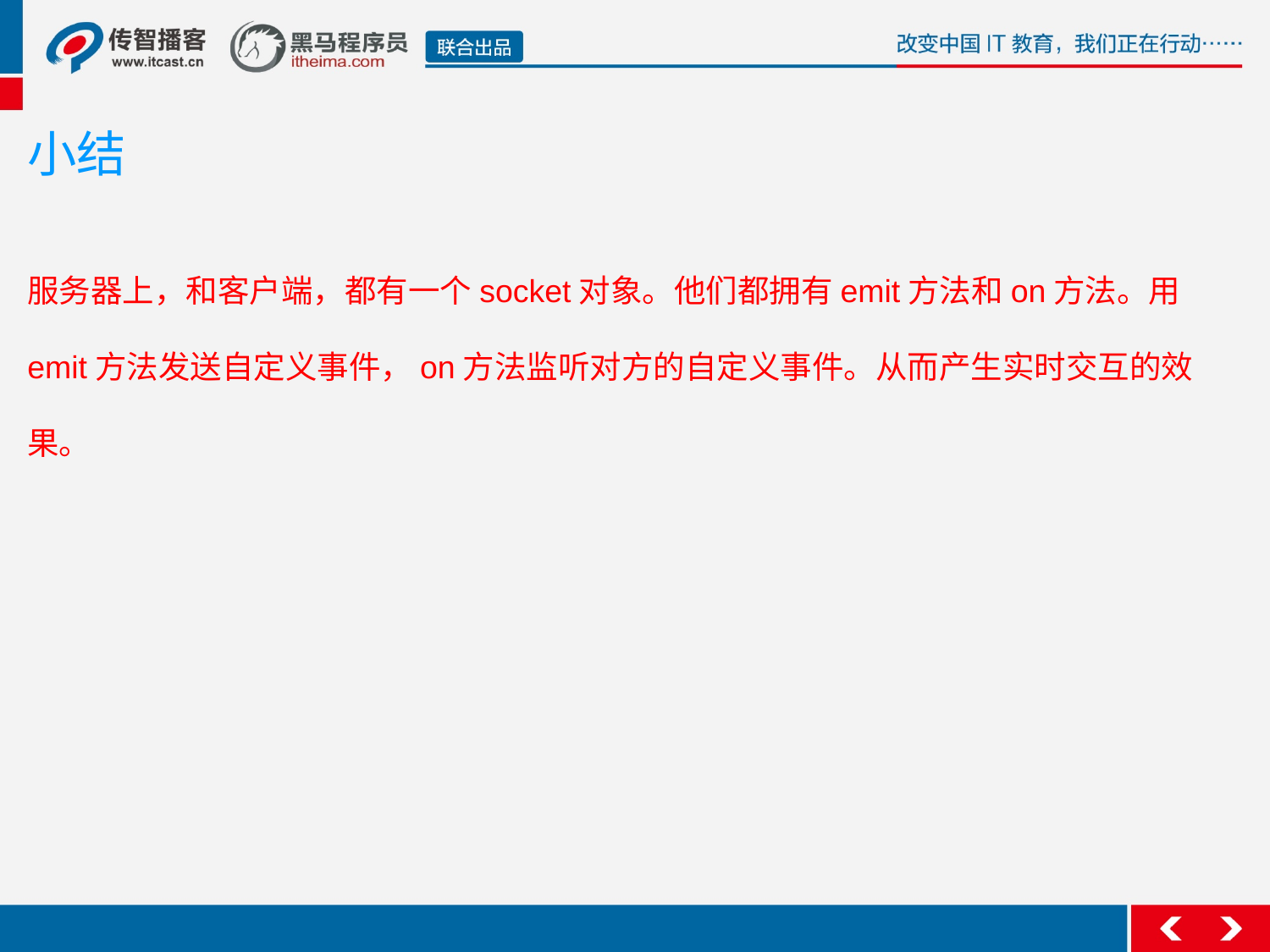

小结
服务器上，和客户端，都有一个socket对象。他们都拥有emit方法和on方法。用emit方法发送自定义事件，on方法监听对方的自定义事件。从而产生实时交互的效果。